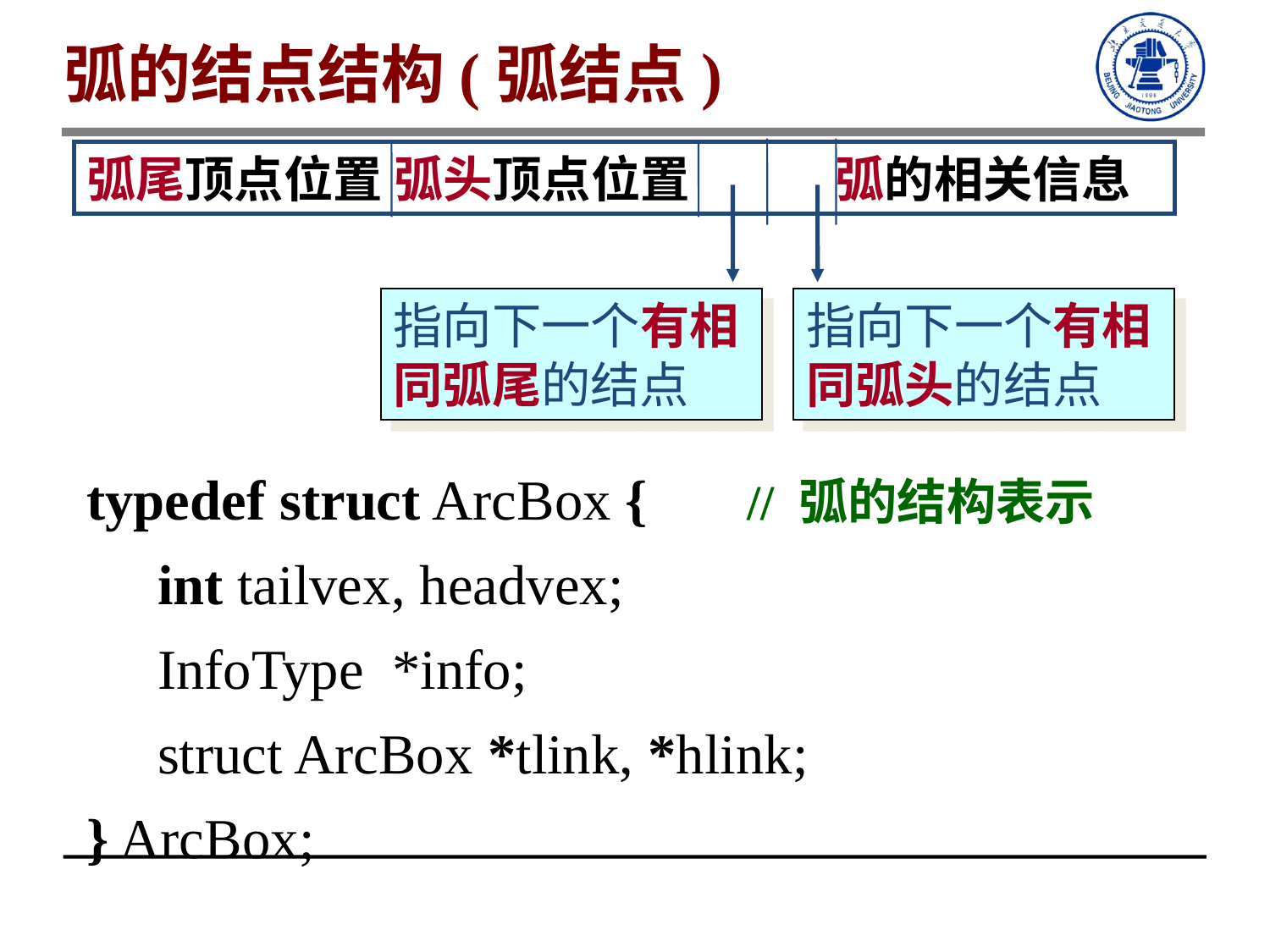

弧的结点结构(弧结点)

弧尾顶点位置 弧头顶点位置             弧的相关信息

指向下一个有相同弧尾的结点
指向下一个有相同弧头的结点
typedef struct ArcBox {       // 弧的结构表示
     int tailvex, headvex;
     InfoType  *info;
     struct ArcBox *tlink, *hlink;
} ArcBox;